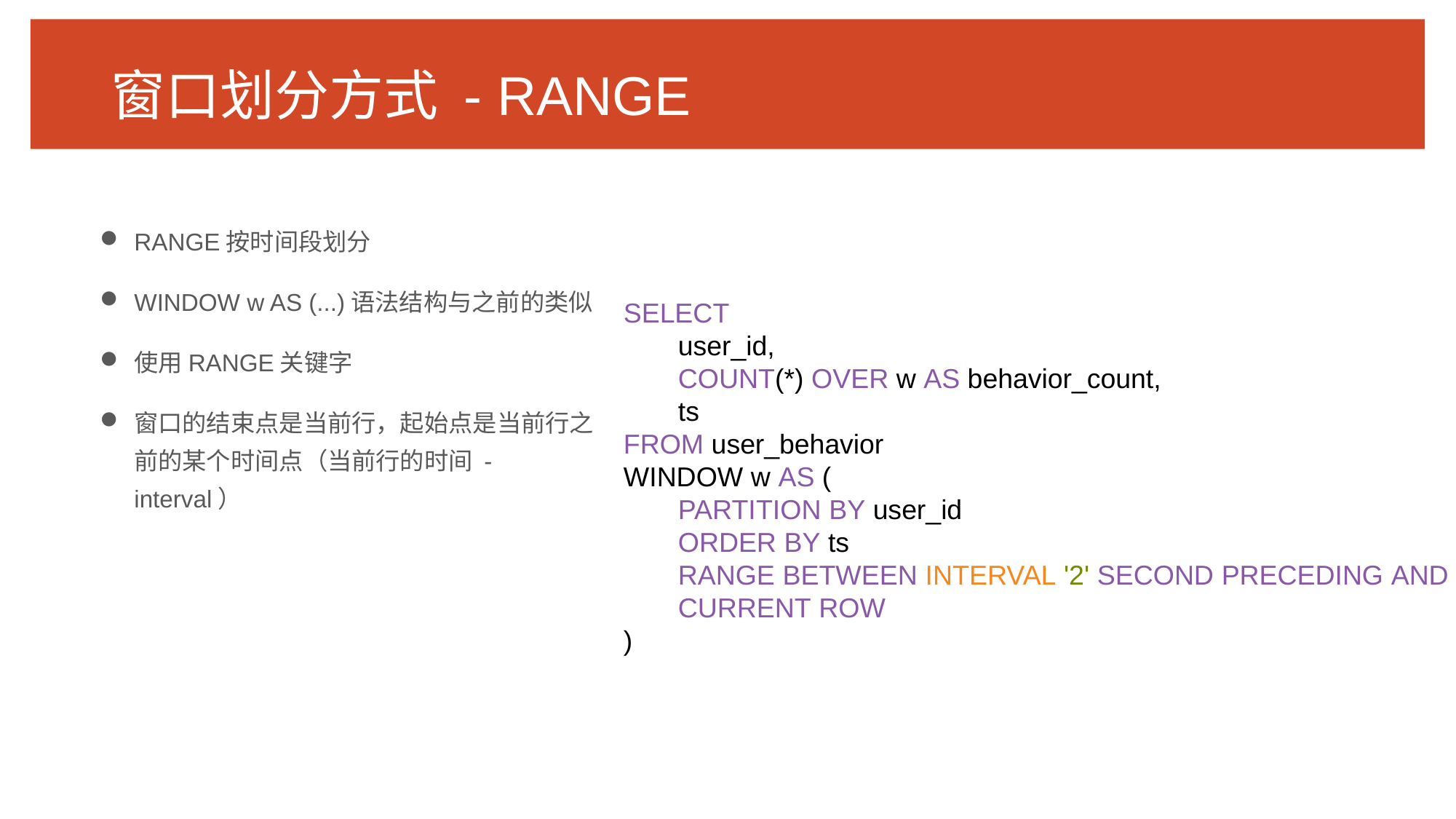

# 窗口划分方式 - RANGE
RANGE按时间段划分
WINDOW w AS (...)语法结构与之前的类似
使用RANGE关键字
窗口的结束点是当前行，起始点是当前行之前的某个时间点（当前行的时间 - interval）

SELECT
user_id,
COUNT(*) OVER w AS behavior_count,
ts
FROM user_behavior
WINDOW w AS (
PARTITION BY user_id
ORDER BY ts
RANGE BETWEEN INTERVAL '2' SECOND PRECEDING AND CURRENT ROW
)